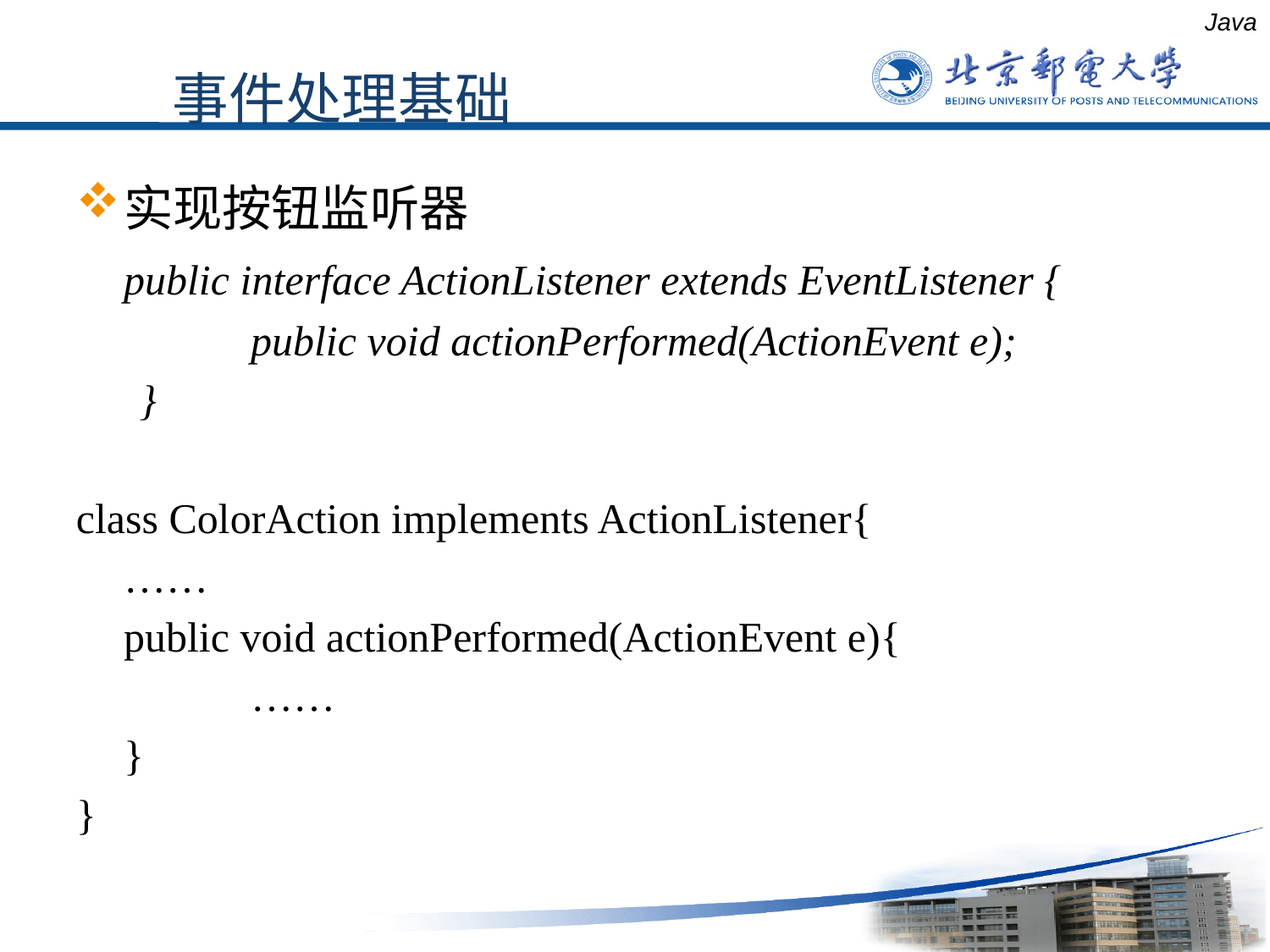

Java
事件处理基础
实现按钮监听器
	public interface ActionListener extends EventListener {
		public void actionPerformed(ActionEvent e);
      }

class ColorAction implements ActionListener{
  	……
	public void actionPerformed(ActionEvent e){
		……
	}
}